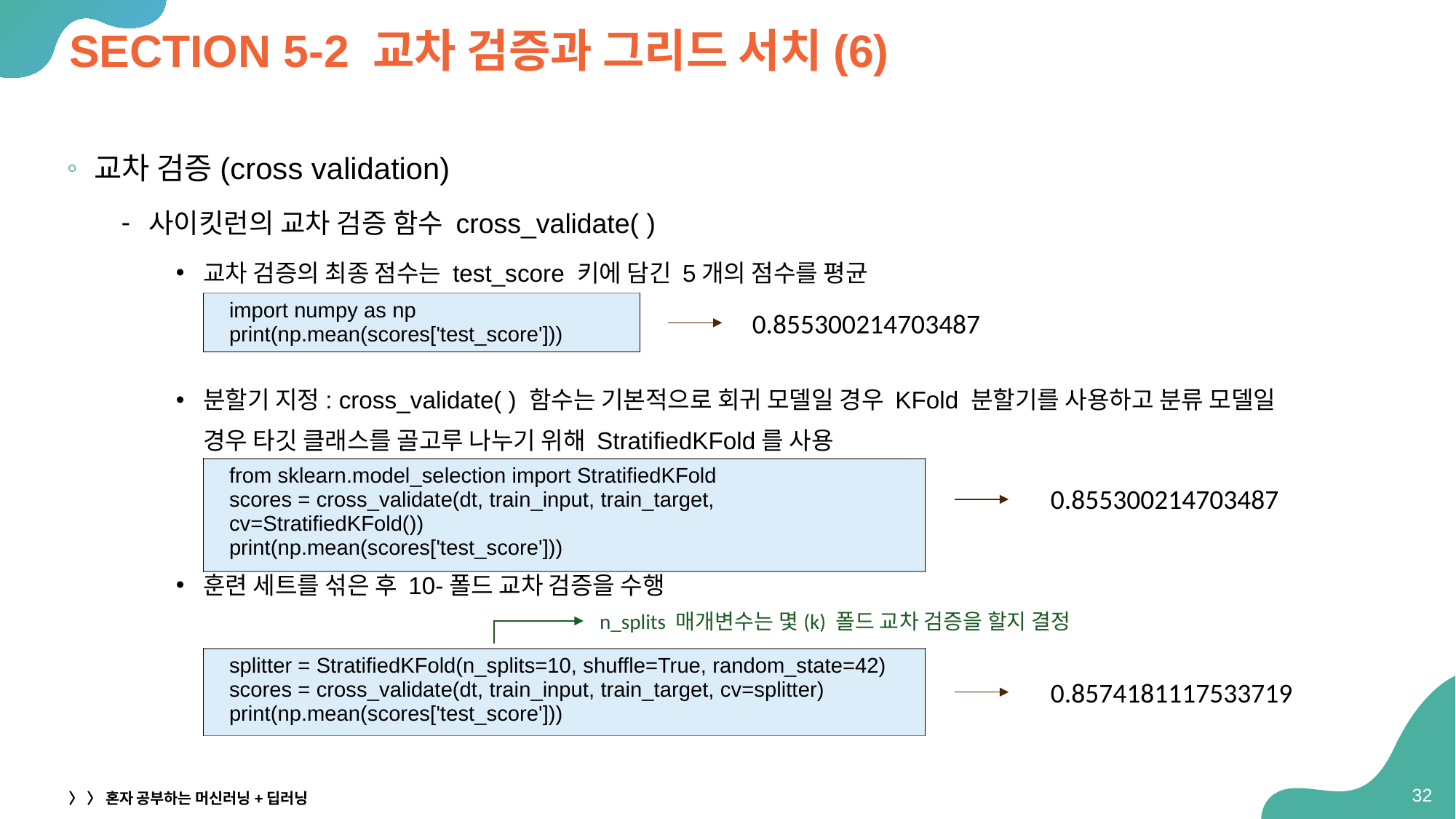

# SECTION 5-2 교차 검증과 그리드 서치(6)
교차 검증(cross validation)
사이킷런의 교차 검증 함수 cross_validate( )
교차 검증의 최종 점수는 test_score 키에 담긴 5개의 점수를 평균

분할기 지정: cross_validate( ) 함수는 기본적으로 회귀 모델일 경우 KFold 분할기를 사용하고 분류 모델일
경우 타깃 클래스를 골고루 나누기 위해 StratifiedKFold를 사용

훈련 세트를 섞은 후 10-폴드 교차 검증을 수행
| import numpy as np print(np.mean(scores['test\_score'])) |
| --- |
0.855300214703487
| from sklearn.model\_selection import StratifiedKFold scores = cross\_validate(dt, train\_input, train\_target, cv=StratifiedKFold()) print(np.mean(scores['test\_score'])) |
| --- |
0.855300214703487
n_splits 매개변수는 몇(k) 폴드 교차 검증을 할지 결정

| splitter = StratifiedKFold(n\_splits=10, shuffle=True, random\_state=42) scores = cross\_validate(dt, train\_input, train\_target, cv=splitter) print(np.mean(scores['test\_score'])) |
| --- |
0.8574181117533719
32
〉 〉 혼자 공부하는 머신러닝+딥러닝